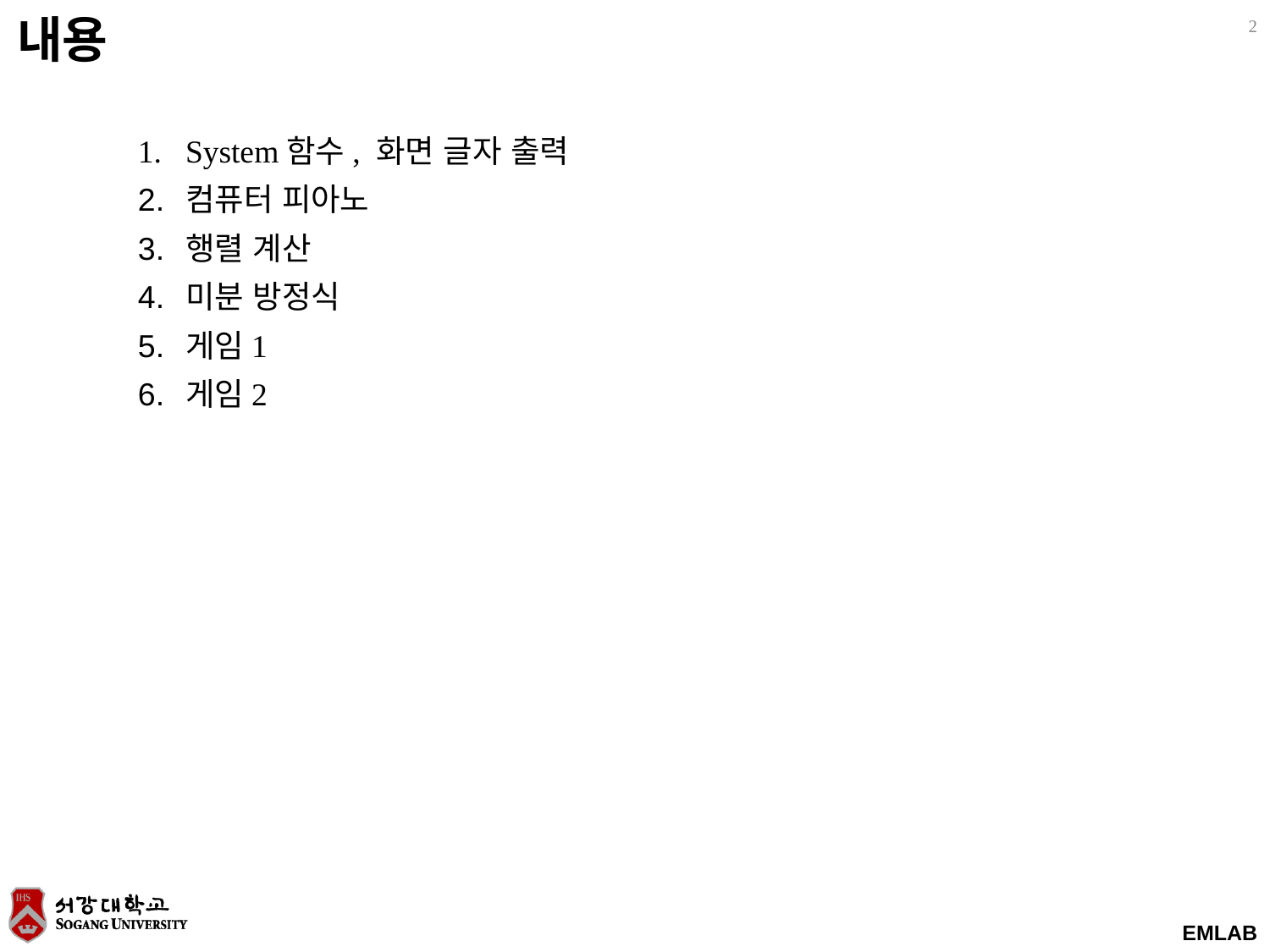

2
내용
System함수, 화면 글자 출력
컴퓨터 피아노
행렬 계산
미분 방정식
게임1
게임2